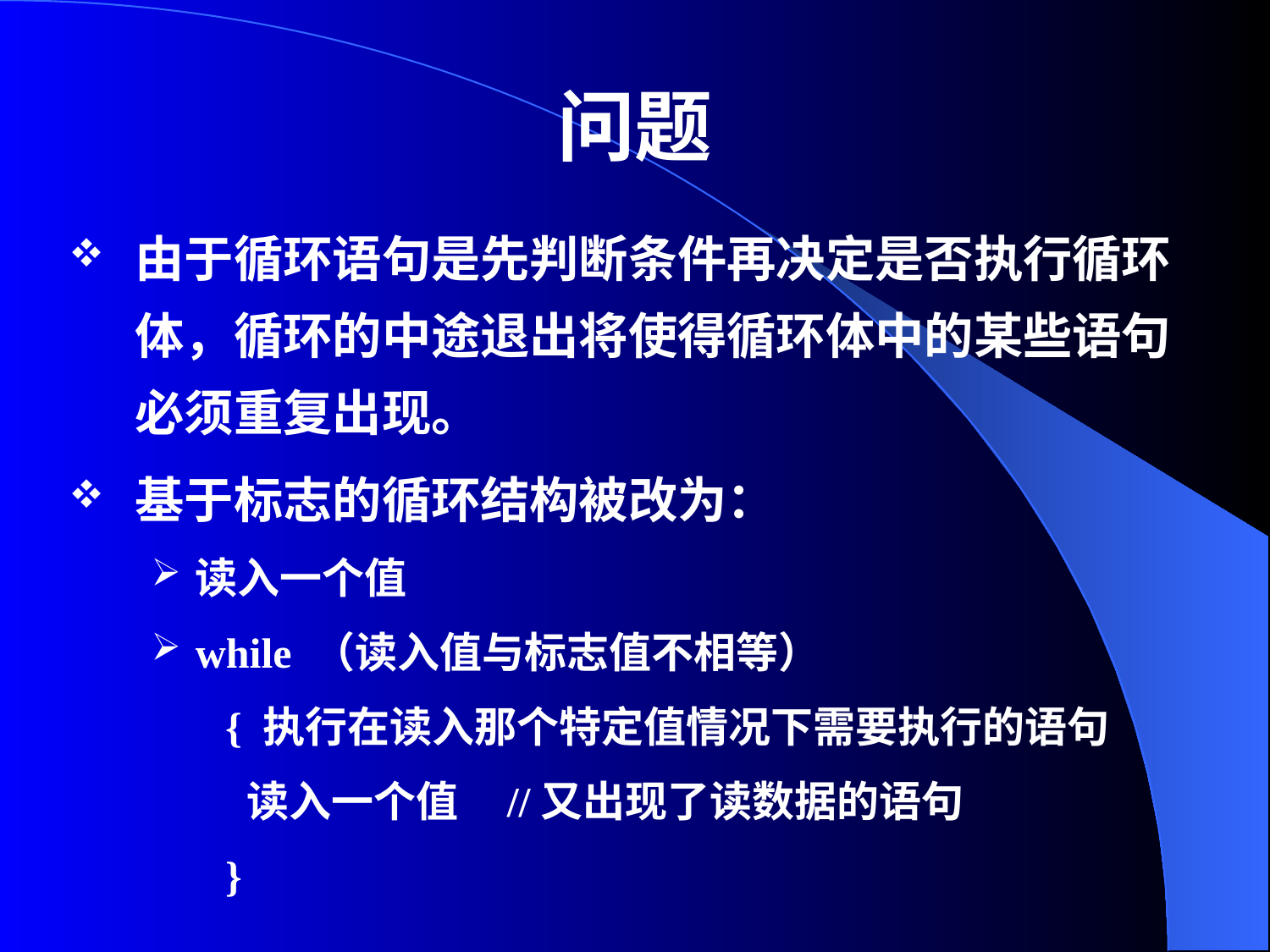

# 问题
由于循环语句是先判断条件再决定是否执行循环体，循环的中途退出将使得循环体中的某些语句必须重复出现。
基于标志的循环结构被改为：
读入一个值
while （读入值与标志值不相等）
       { 执行在读入那个特定值情况下需要执行的语句
         读入一个值    //又出现了读数据的语句
       }